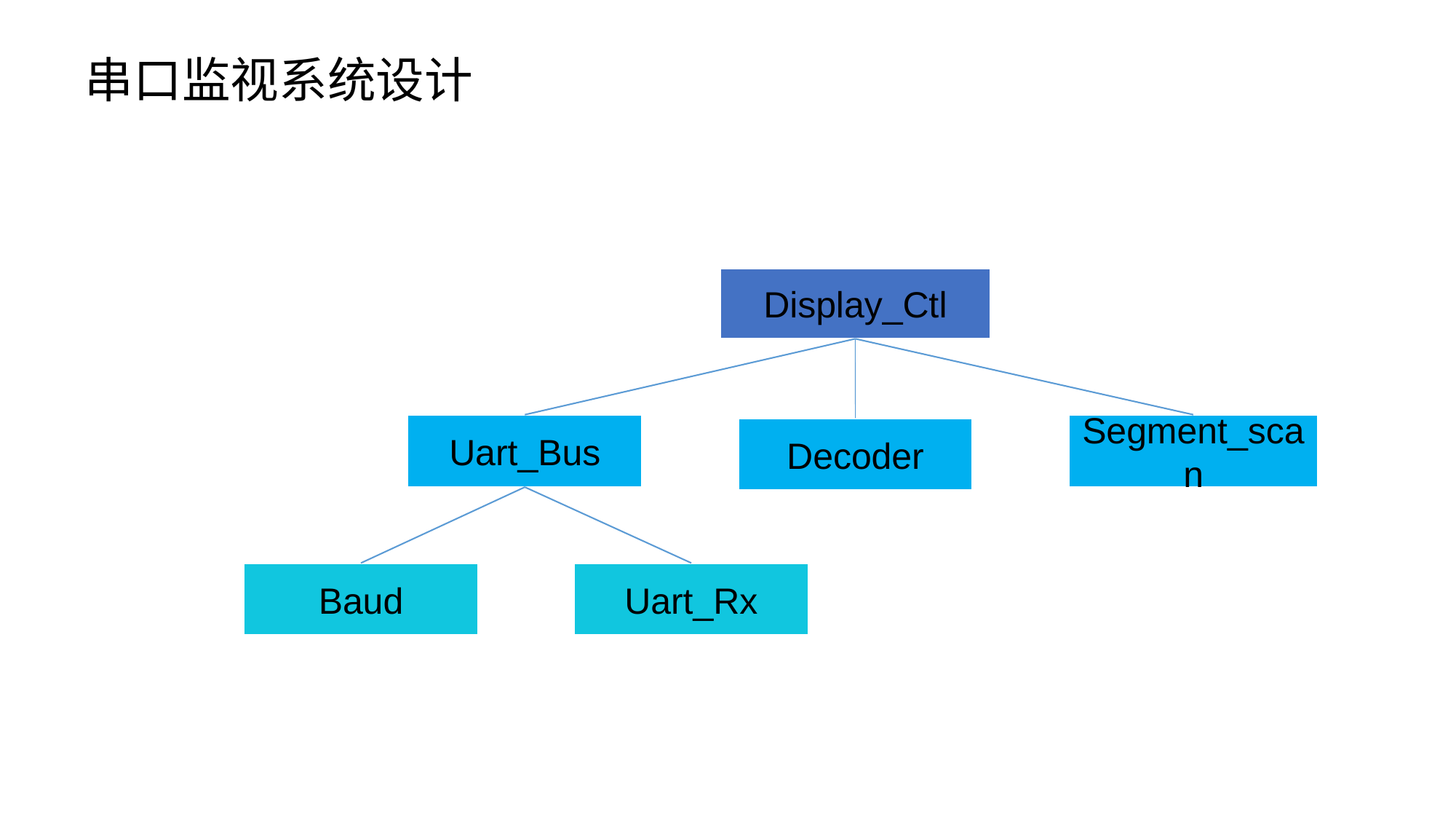

串口监视系统设计
Display_Ctl
Uart_Bus
Segment_scan
Decoder
Uart_Rx
Baud